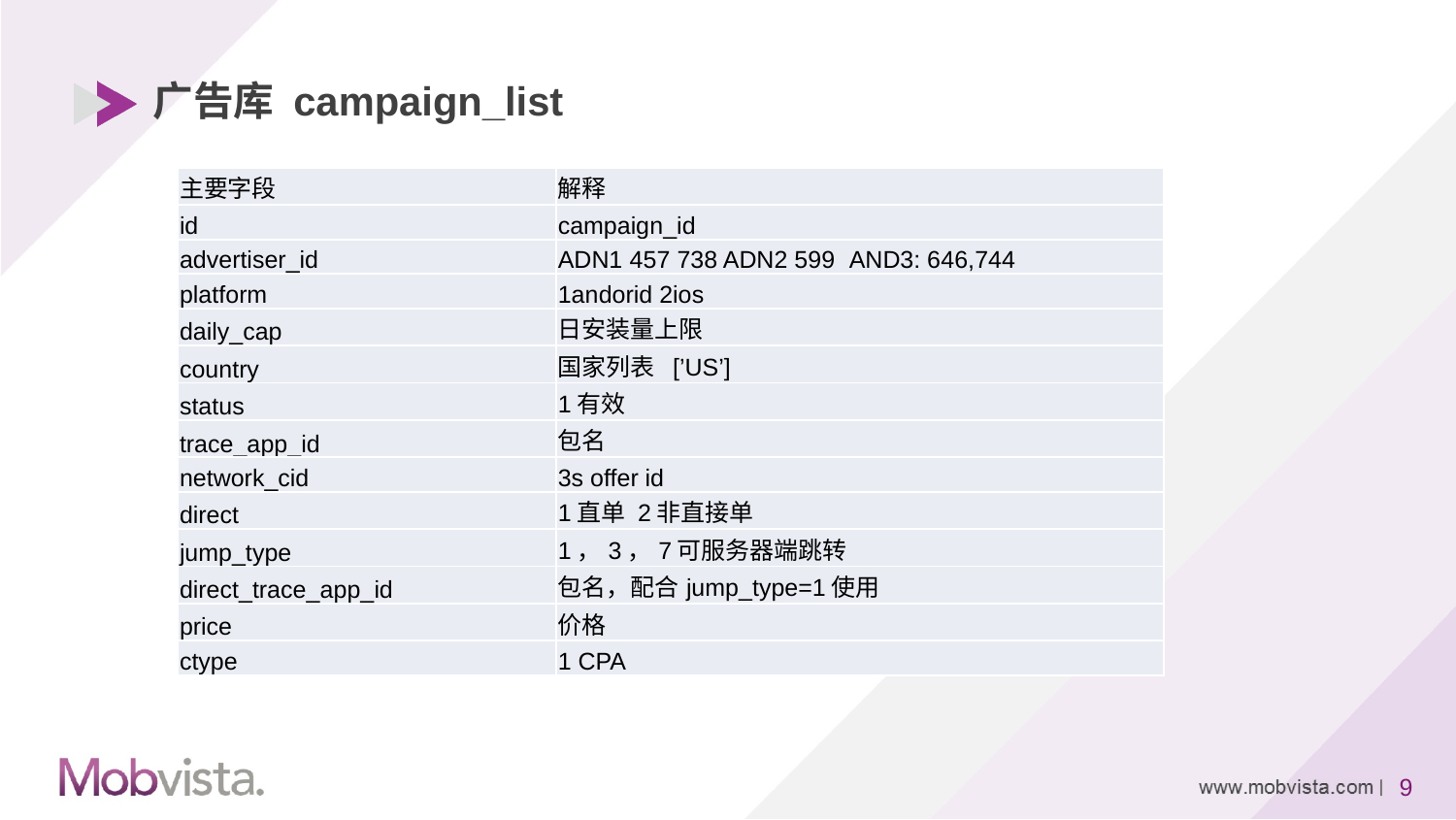

# 广告库 campaign_list
| 主要字段 | 解释 |
| --- | --- |
| id | campaign\_id |
| advertiser\_id | ADN1 457 738 ADN2 599 AND3: 646,744 |
| platform | 1andorid 2ios |
| daily\_cap | 日安装量上限 |
| country | 国家列表 [’US’] |
| status | 1有效 |
| trace\_app\_id | 包名 |
| network\_cid | 3s offer id |
| direct | 1直单 2非直接单 |
| jump\_type | 1，3，7可服务器端跳转 |
| direct\_trace\_app\_id | 包名，配合jump\_type=1使用 |
| price | 价格 |
| ctype | 1 CPA |
9